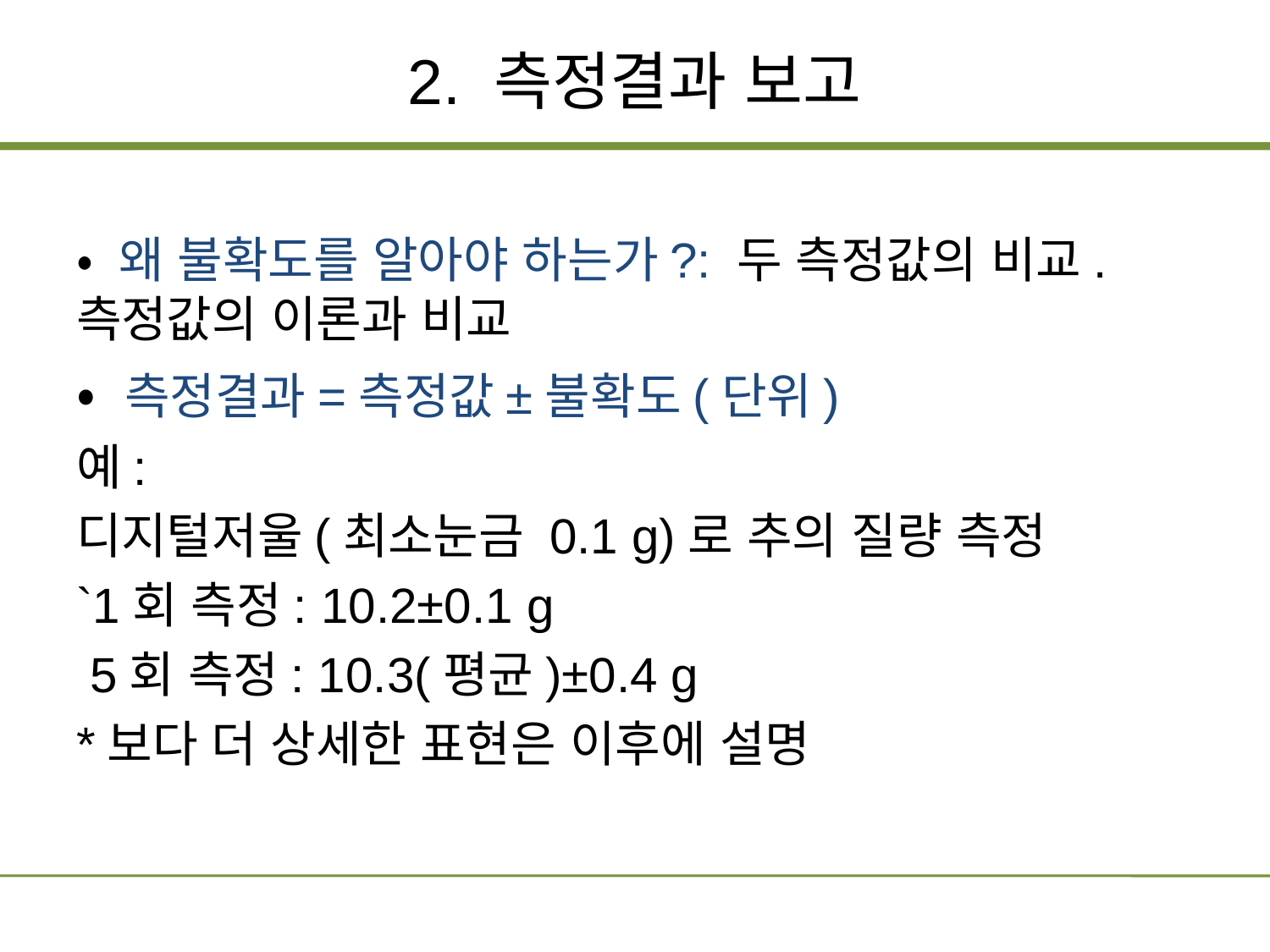

# 2. 측정결과 보고
• 왜 불확도를 알아야 하는가?: 두 측정값의 비교. 측정값의 이론과 비교
• 측정결과=측정값±불확도(단위)
예:
디지털저울(최소눈금 0.1 g)로 추의 질량 측정
`1회 측정: 10.2±0.1 g
 5회 측정: 10.3(평균)±0.4 g
*보다 더 상세한 표현은 이후에 설명